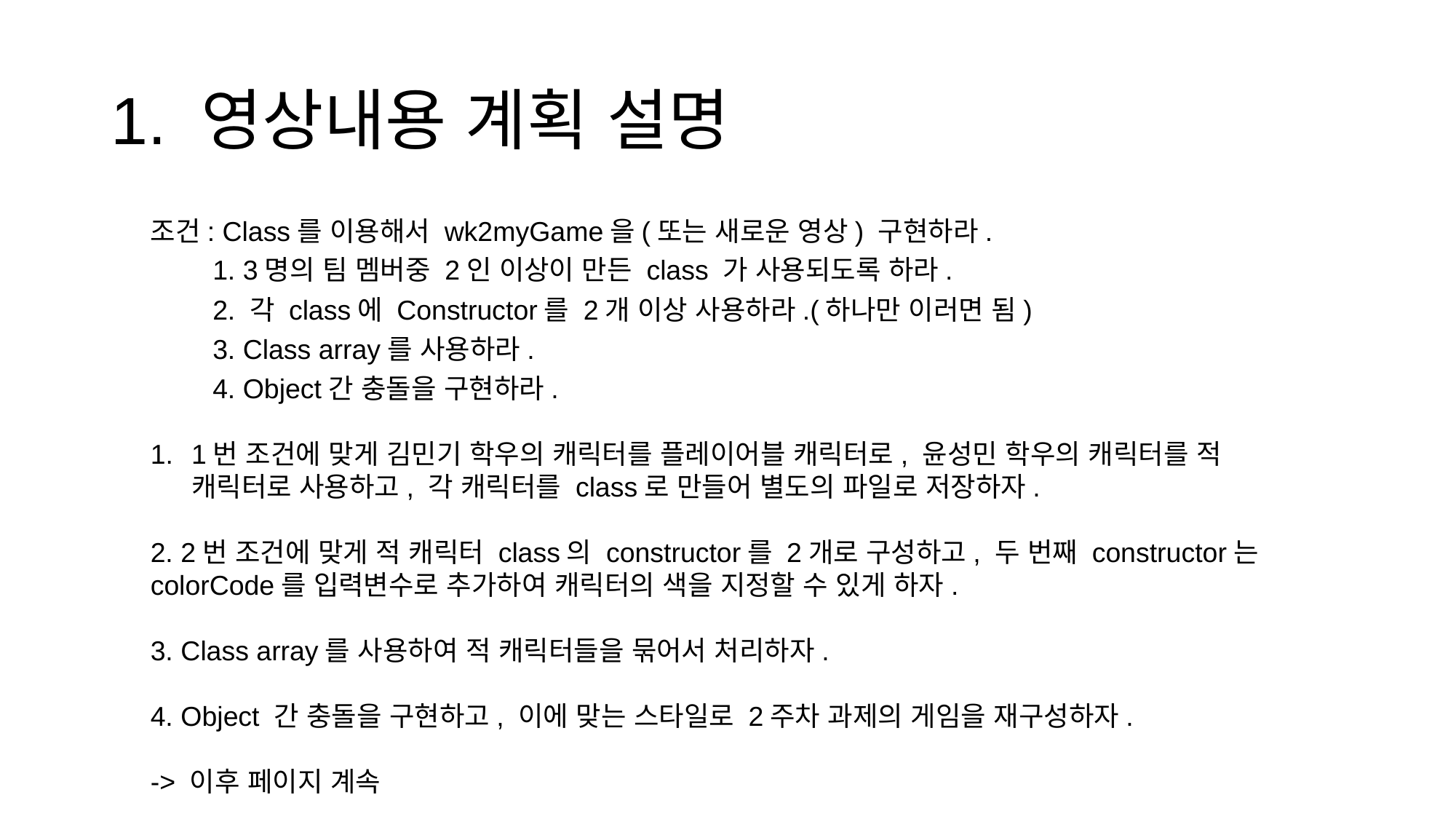

# 1. 영상내용 계획 설명
조건: Class를 이용해서 wk2myGame을(또는 새로운 영상) 구현하라.
 1. 3명의 팀 멤버중 2인 이상이 만든 class 가 사용되도록 하라.
 2. 각 class에 Constructor를 2개 이상 사용하라.(하나만 이러면 됨)
 3. Class array를 사용하라.
 4. Object간 충돌을 구현하라.

1번 조건에 맞게 김민기 학우의 캐릭터를 플레이어블 캐릭터로, 윤성민 학우의 캐릭터를 적 캐릭터로 사용하고, 각 캐릭터를 class로 만들어 별도의 파일로 저장하자.

2. 2번 조건에 맞게 적 캐릭터 class의 constructor를 2개로 구성하고, 두 번째 constructor는 colorCode를 입력변수로 추가하여 캐릭터의 색을 지정할 수 있게 하자.

3. Class array를 사용하여 적 캐릭터들을 묶어서 처리하자.

4. Object 간 충돌을 구현하고, 이에 맞는 스타일로 2주차 과제의 게임을 재구성하자.

-> 이후 페이지 계속